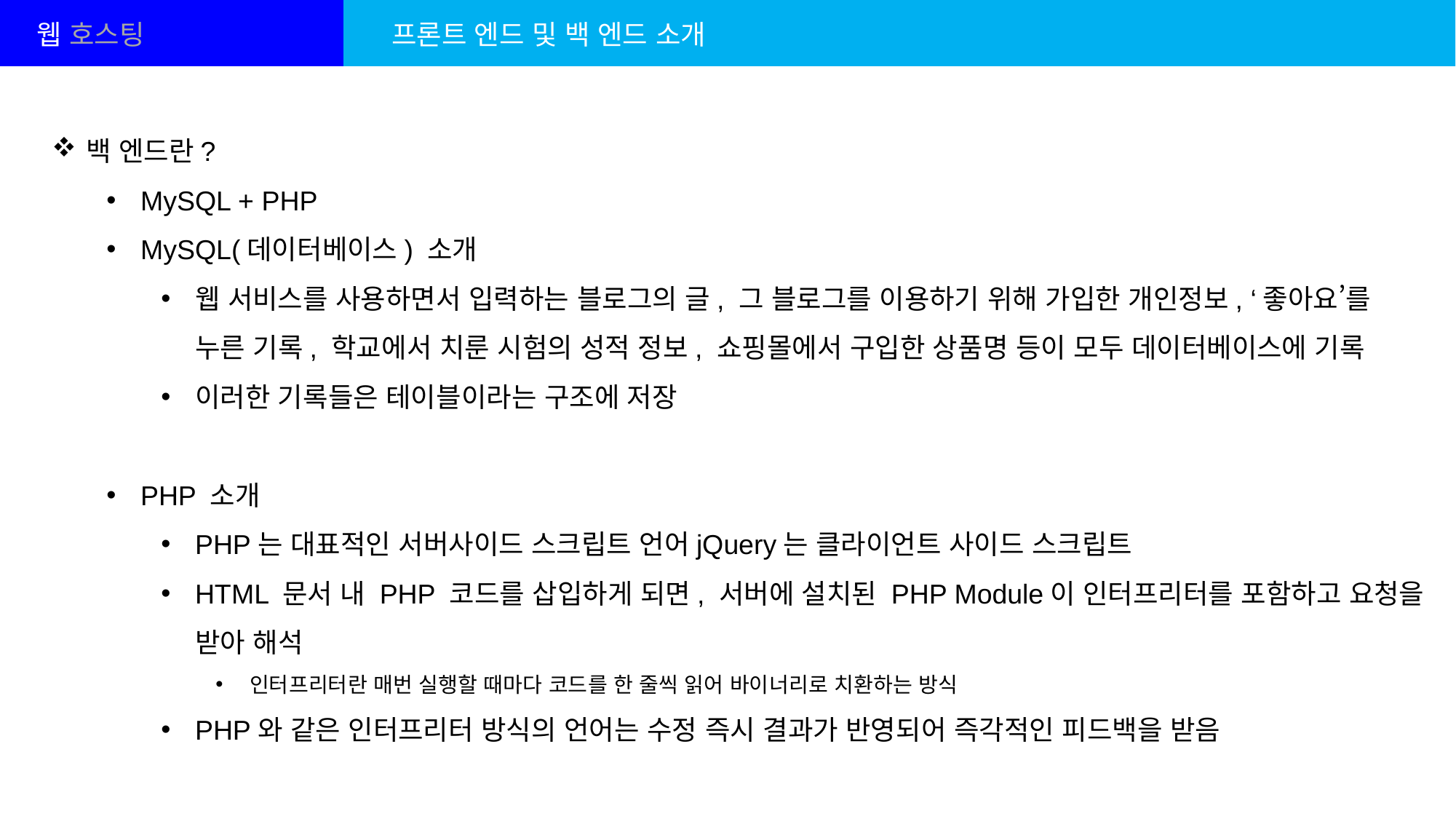

웹 호스팅
프론트 엔드 및 백 엔드 소개
백 엔드란?
MySQL + PHP
MySQL(데이터베이스) 소개
웹 서비스를 사용하면서 입력하는 블로그의 글, 그 블로그를 이용하기 위해 가입한 개인정보, ‘좋아요’를 누른 기록, 학교에서 치룬 시험의 성적 정보, 쇼핑몰에서 구입한 상품명 등이 모두 데이터베이스에 기록
이러한 기록들은 테이블이라는 구조에 저장

PHP 소개
PHP는 대표적인 서버사이드 스크립트 언어jQuery는 클라이언트 사이드 스크립트
HTML 문서 내 PHP 코드를 삽입하게 되면, 서버에 설치된 PHP Module이 인터프리터를 포함하고 요청을 받아 해석
인터프리터란 매번 실행할 때마다 코드를 한 줄씩 읽어 바이너리로 치환하는 방식
PHP와 같은 인터프리터 방식의 언어는 수정 즉시 결과가 반영되어 즉각적인 피드백을 받음